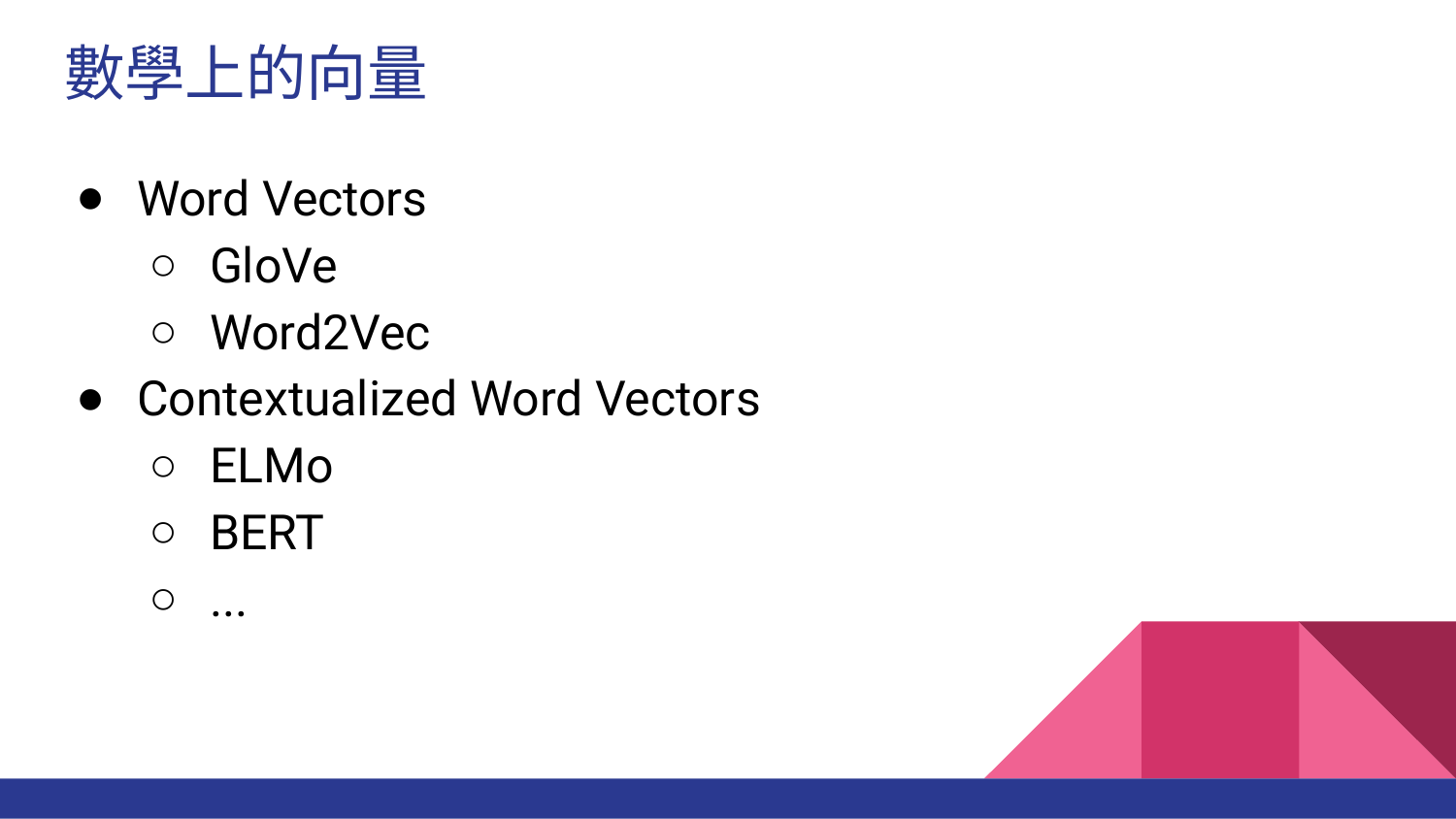

# 數學上的向量

Word Vectors
GloVe
Word2Vec
Contextualized Word Vectors
ELMo
BERT
...